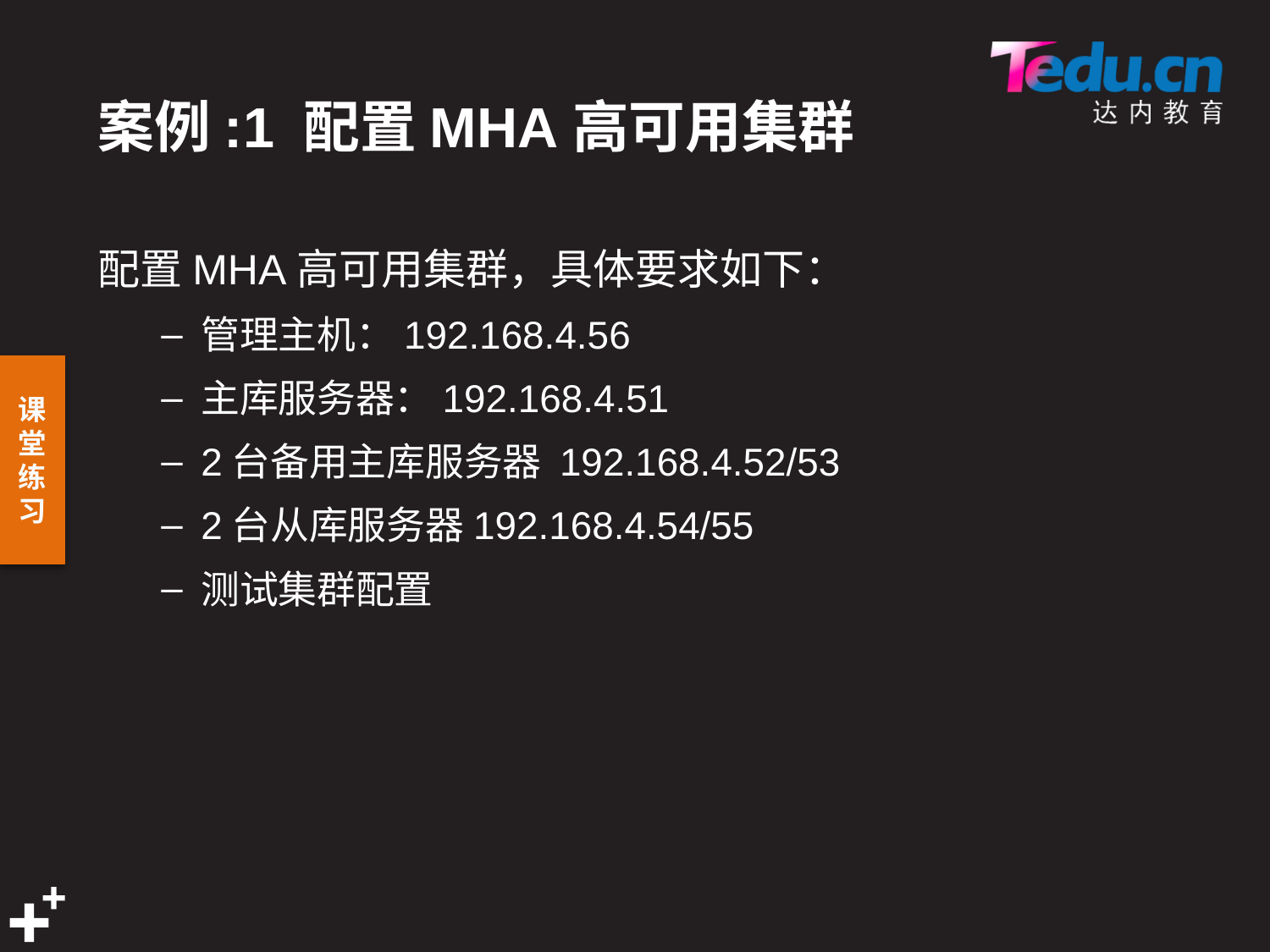

# 案例:1 配置MHA高可用集群
配置MHA高可用集群，具体要求如下：
管理主机：192.168.4.56
主库服务器：192.168.4.51
2台备用主库服务器 192.168.4.52/53
2台从库服务器192.168.4.54/55
测试集群配置